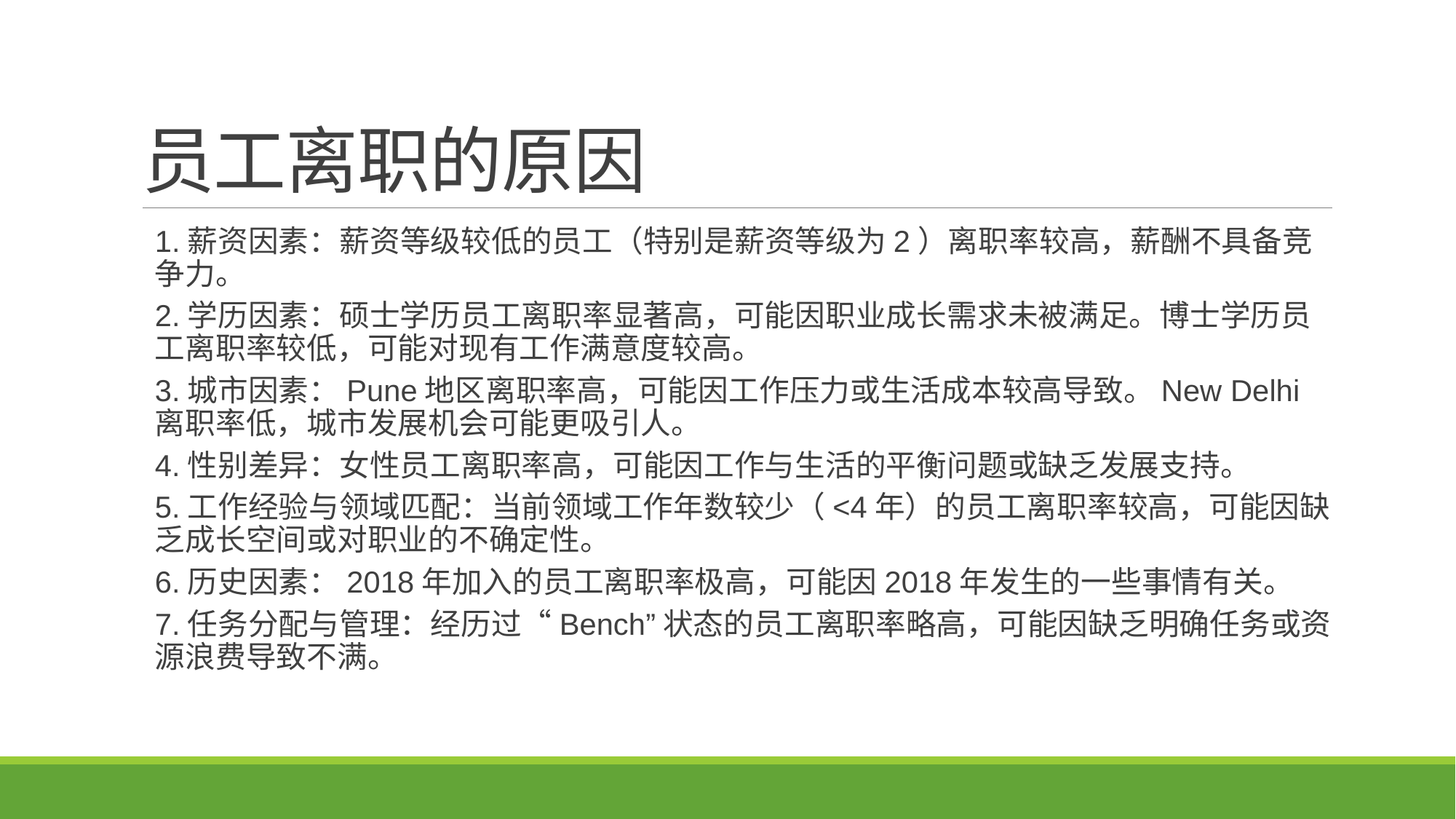

# 员工离职的原因
1.薪资因素：薪资等级较低的员工（特别是薪资等级为2）离职率较高，薪酬不具备竞争力。
2.学历因素：硕士学历员工离职率显著高，可能因职业成长需求未被满足。博士学历员工离职率较低，可能对现有工作满意度较高。
3.城市因素：Pune地区离职率高，可能因工作压力或生活成本较高导致。New Delhi离职率低，城市发展机会可能更吸引人。
4.性别差异：女性员工离职率高，可能因工作与生活的平衡问题或缺乏发展支持。
5.工作经验与领域匹配：当前领域工作年数较少（<4年）的员工离职率较高，可能因缺乏成长空间或对职业的不确定性。
6.历史因素：2018年加入的员工离职率极高，可能因2018年发生的一些事情有关。
7.任务分配与管理：经历过“Bench”状态的员工离职率略高，可能因缺乏明确任务或资源浪费导致不满。